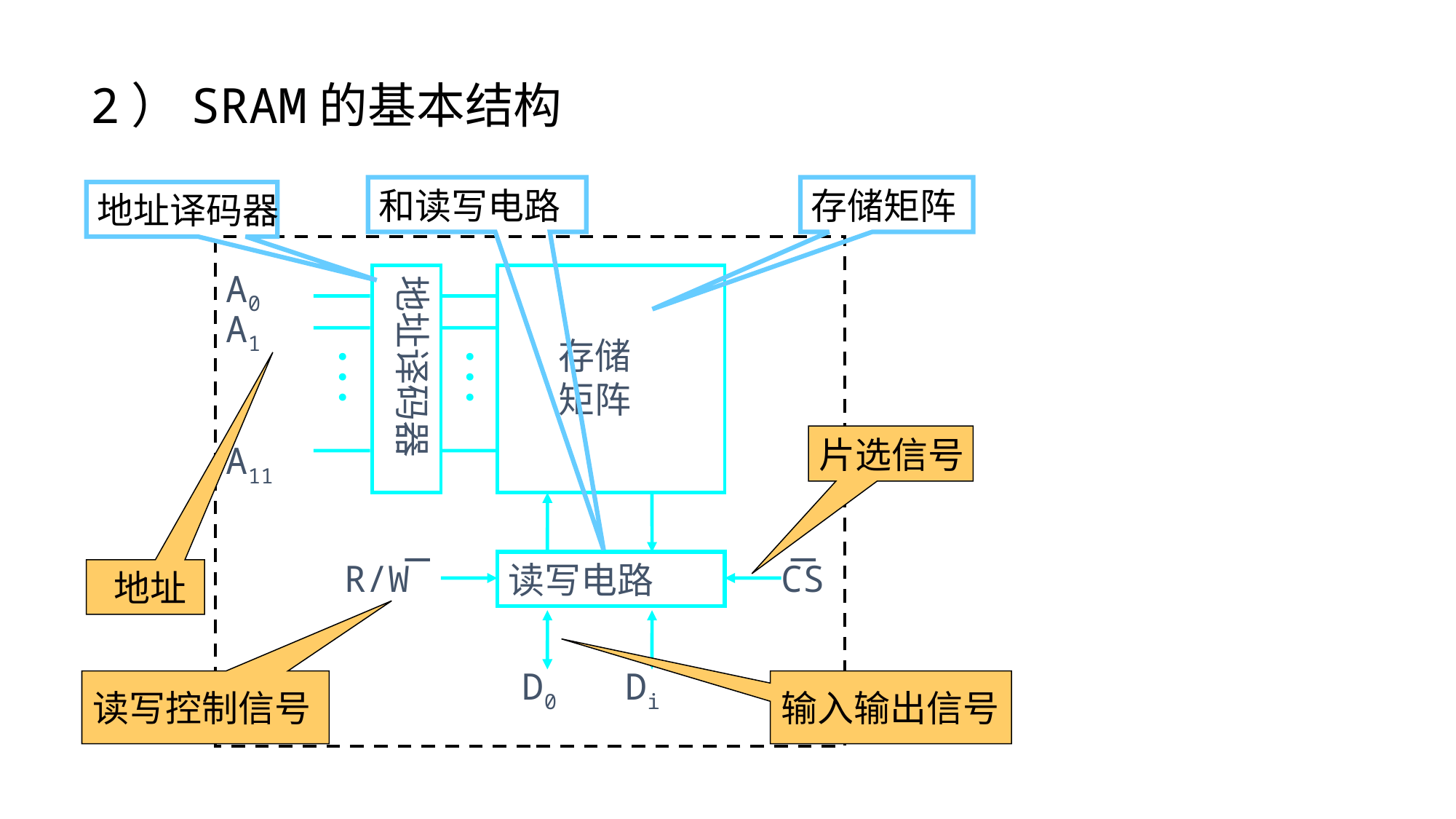

2）SRAM的基本结构
和读写电路
存储矩阵
地址译码器

A0
A1

A11
地址译码器

…

…

存储
矩阵

R/W
CS
读写电路

D0
Di
片选信号
 地址
读写控制信号
输入输出信号